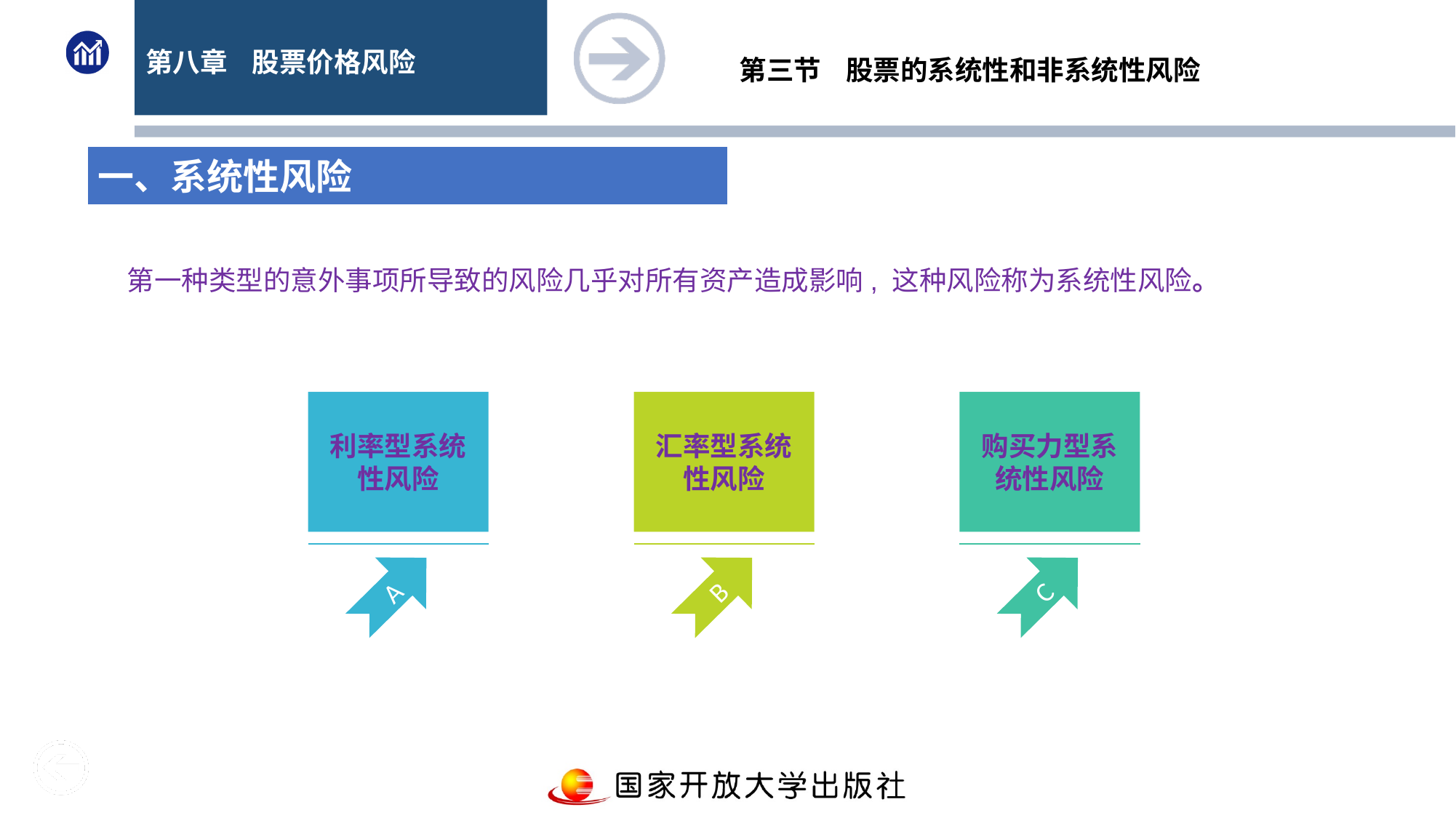

第三节    股票的系统性和非系统性风险
第八章    股票价格风险
一、系统性风险
第一种类型的意外事项所导致的风险几乎对所有资产造成影响, 这种风险称为系统性风险。
利率型系统性风险
汇率型系统性风险
购买力型系统性风险
A
B
C